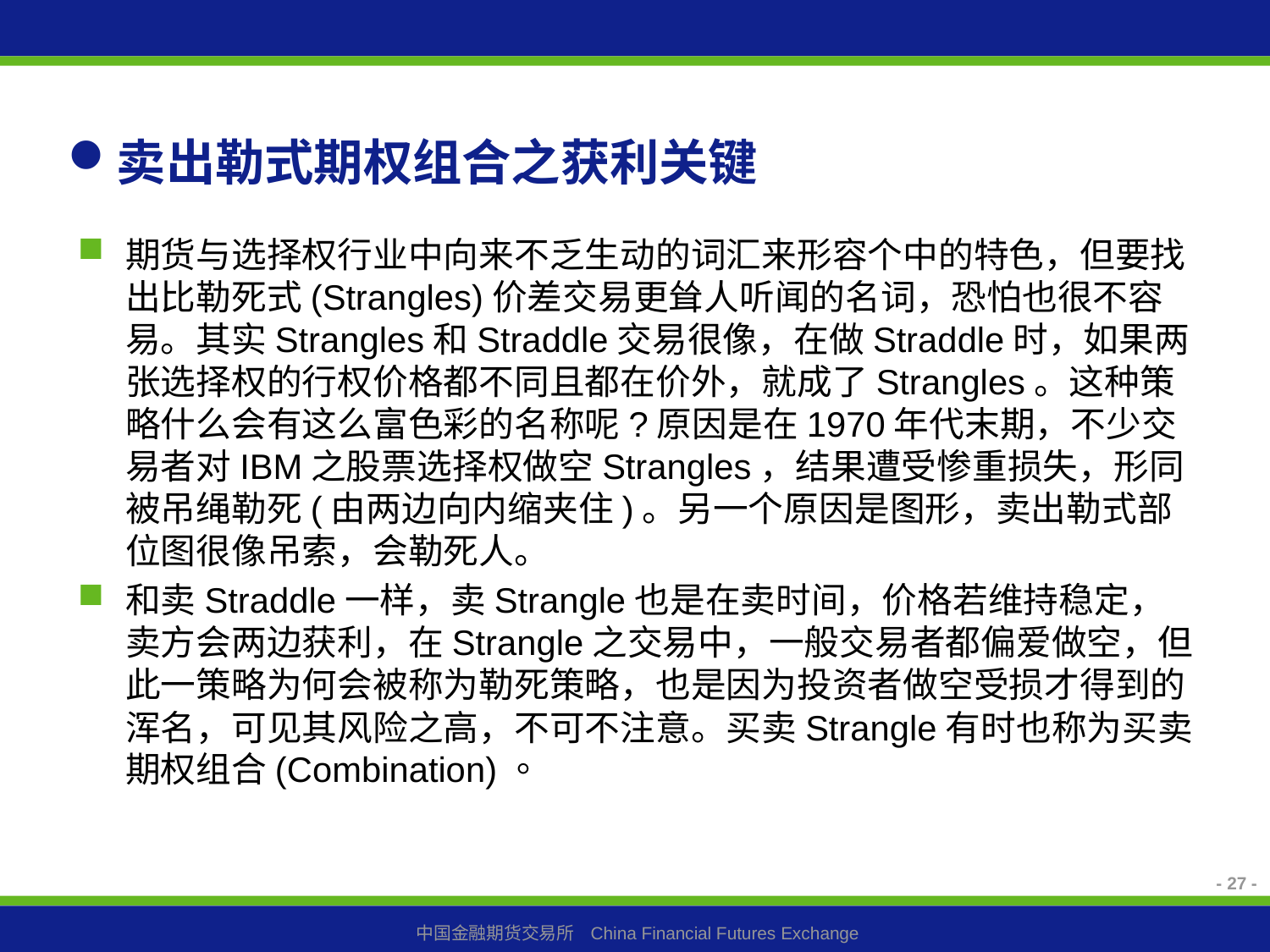

# 卖出勒式期权组合之获利关键
期货与选择权行业中向来不乏生动的词汇来形容个中的特色，但要找出比勒死式(Strangles)价差交易更耸人听闻的名词，恐怕也很不容易。其实Strangles和Straddle交易很像，在做Straddle时，如果两张选择权的行权价格都不同且都在价外，就成了Strangles。这种策略什么会有这么富色彩的名称呢?原因是在1970年代末期，不少交易者对IBM之股票选择权做空Strangles，结果遭受惨重损失，形同被吊绳勒死(由两边向内缩夹住)。另一个原因是图形，卖出勒式部位图很像吊索，会勒死人。
和卖Straddle一样，卖Strangle也是在卖时间，价格若维持稳定，卖方会两边获利，在Strangle之交易中，一般交易者都偏爱做空，但此一策略为何会被称为勒死策略，也是因为投资者做空受损才得到的浑名，可见其风险之高，不可不注意。买卖Strangle有时也称为买卖期权组合(Combination)。
- 27 -